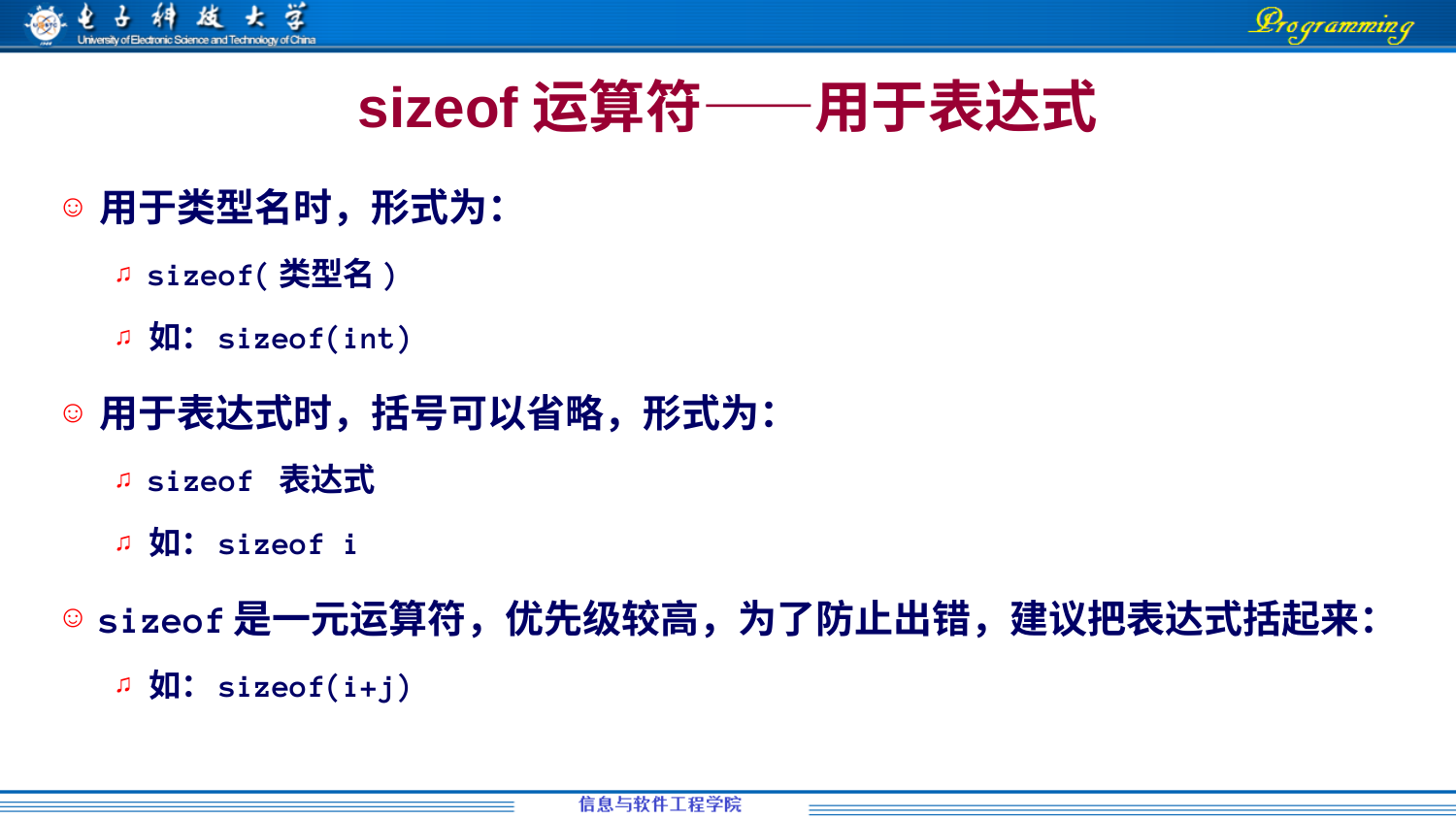

# sizeof运算符——用于表达式
用于类型名时，形式为：
sizeof(类型名)
如：sizeof(int)
用于表达式时，括号可以省略，形式为：
sizeof 表达式
如：sizeof i
sizeof是一元运算符，优先级较高，为了防止出错，建议把表达式括起来：
如：sizeof(i+j)